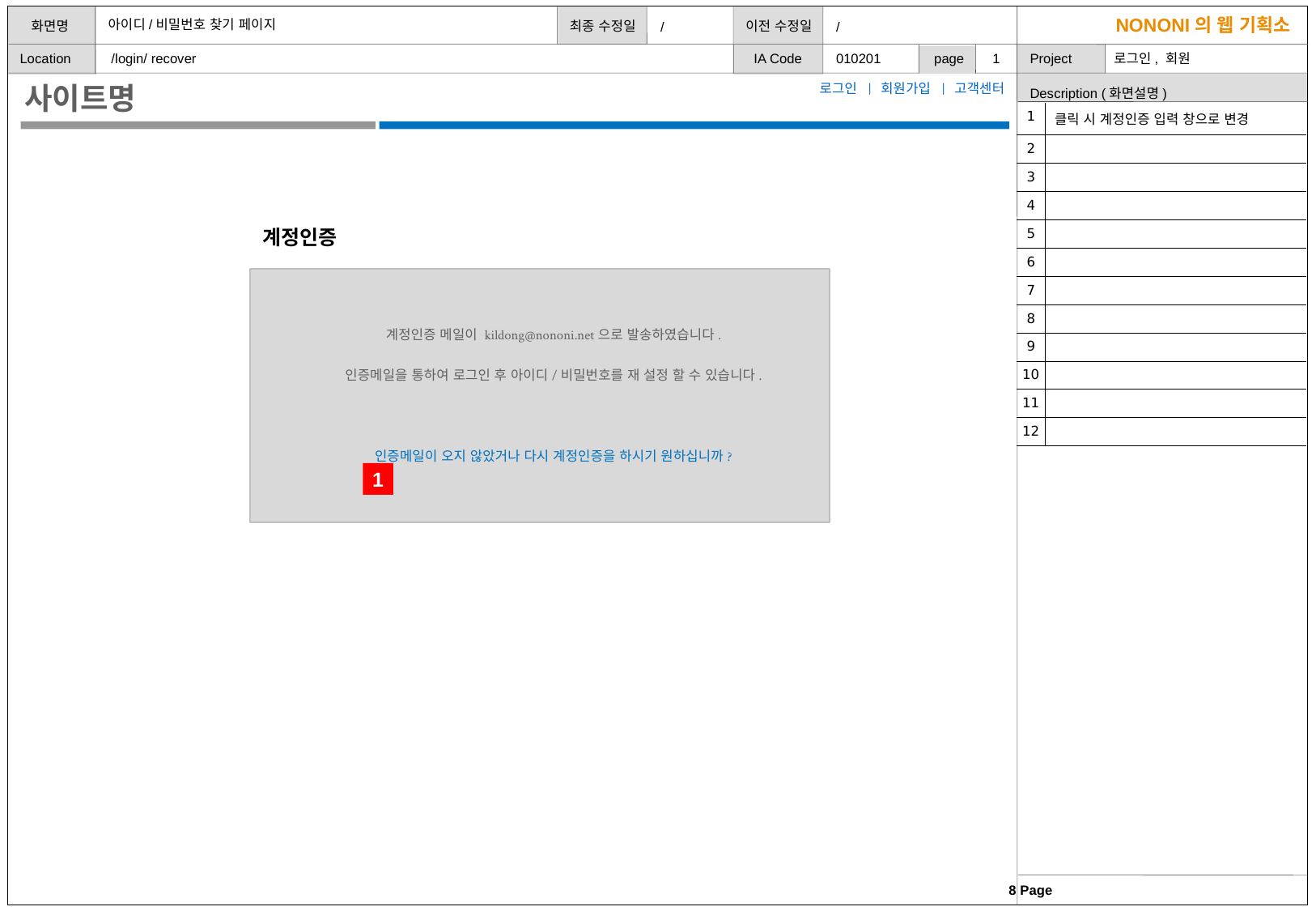

아이디/비밀번호 찾기 페이지
/
/
/login/ recover
010201
1
사이트명
로그인  |  회원가입  |  고객센터
| 1 | 클릭 시 계정인증 입력 창으로 변경 |
| --- | --- |
| 2 |  |
| 3 |  |
| 4 |  |
| 5 |  |
| 6 |  |
| 7 |  |
| 8 |  |
| 9 |  |
| 10 |  |
| 11 |  |
| 12 |  |

계정인증

계정인증 메일이 kildong@nononi.net으로 발송하였습니다.
인증메일을 통하여 로그인 후 아이디/비밀번호를 재 설정 할 수 있습니다.

인증메일이 오지 않았거나 다시 계정인증을 하시기 원하십니까?
1